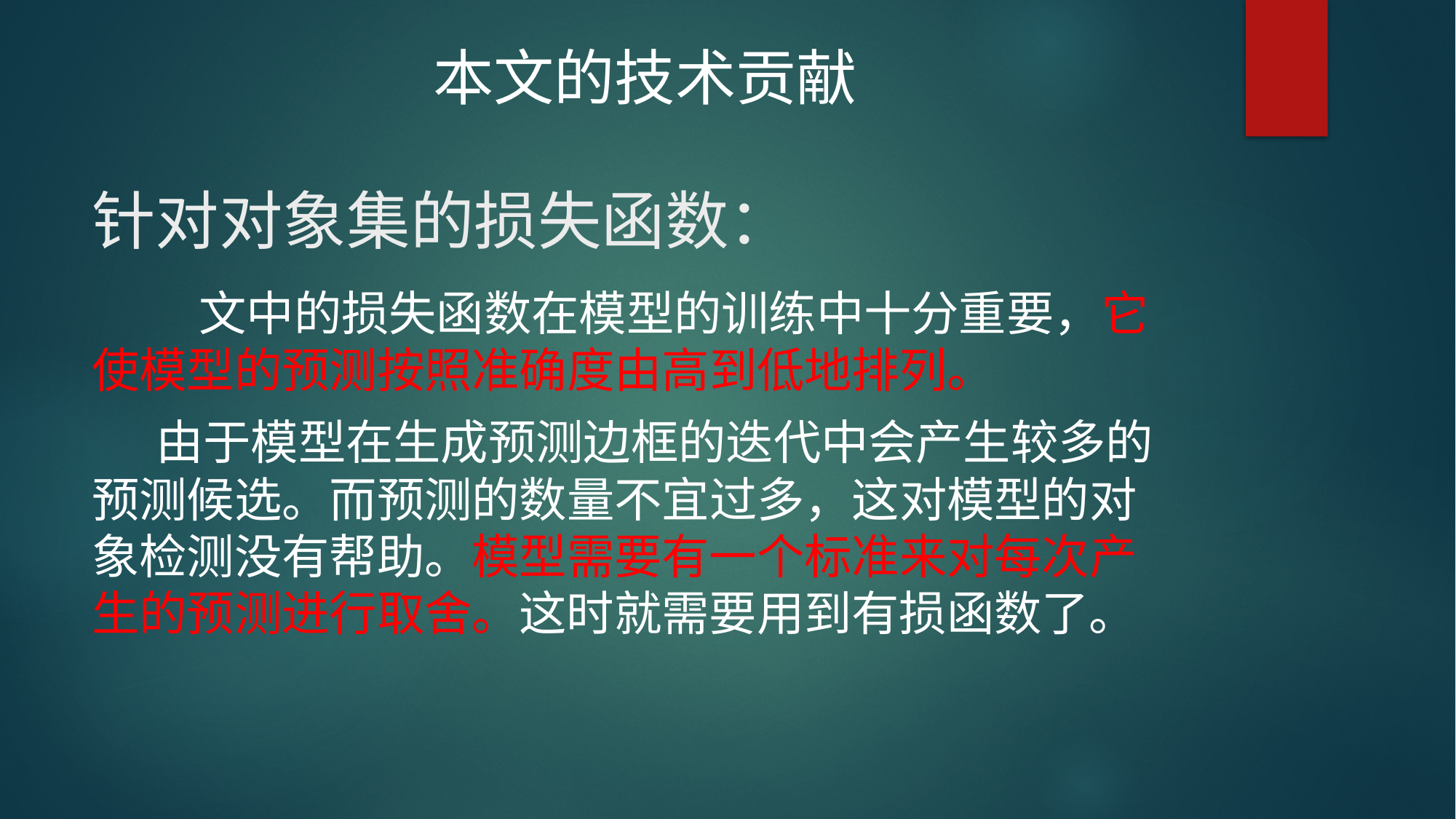

本文的技术贡献
# 针对对象集的损失函数：
	文中的损失函数在模型的训练中十分重要，它使模型的预测按照准确度由高到低地排列。
     由于模型在生成预测边框的迭代中会产生较多的预测候选。而预测的数量不宜过多，这对模型的对象检测没有帮助。模型需要有一个标准来对每次产生的预测进行取舍。这时就需要用到有损函数了。